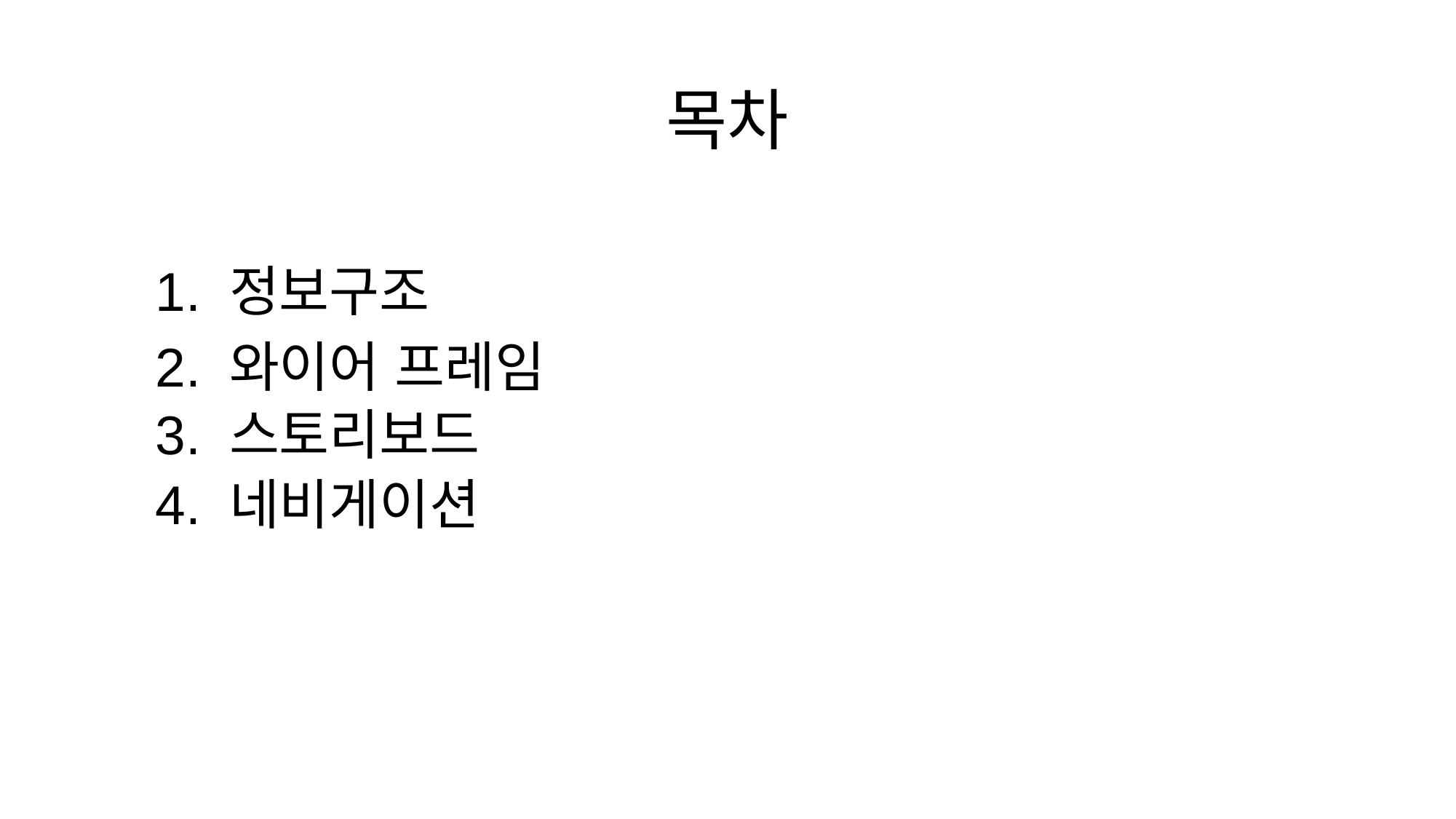

# 목차
1. 정보구조
2. 와이어 프레임
3. 스토리보드
4. 네비게이션